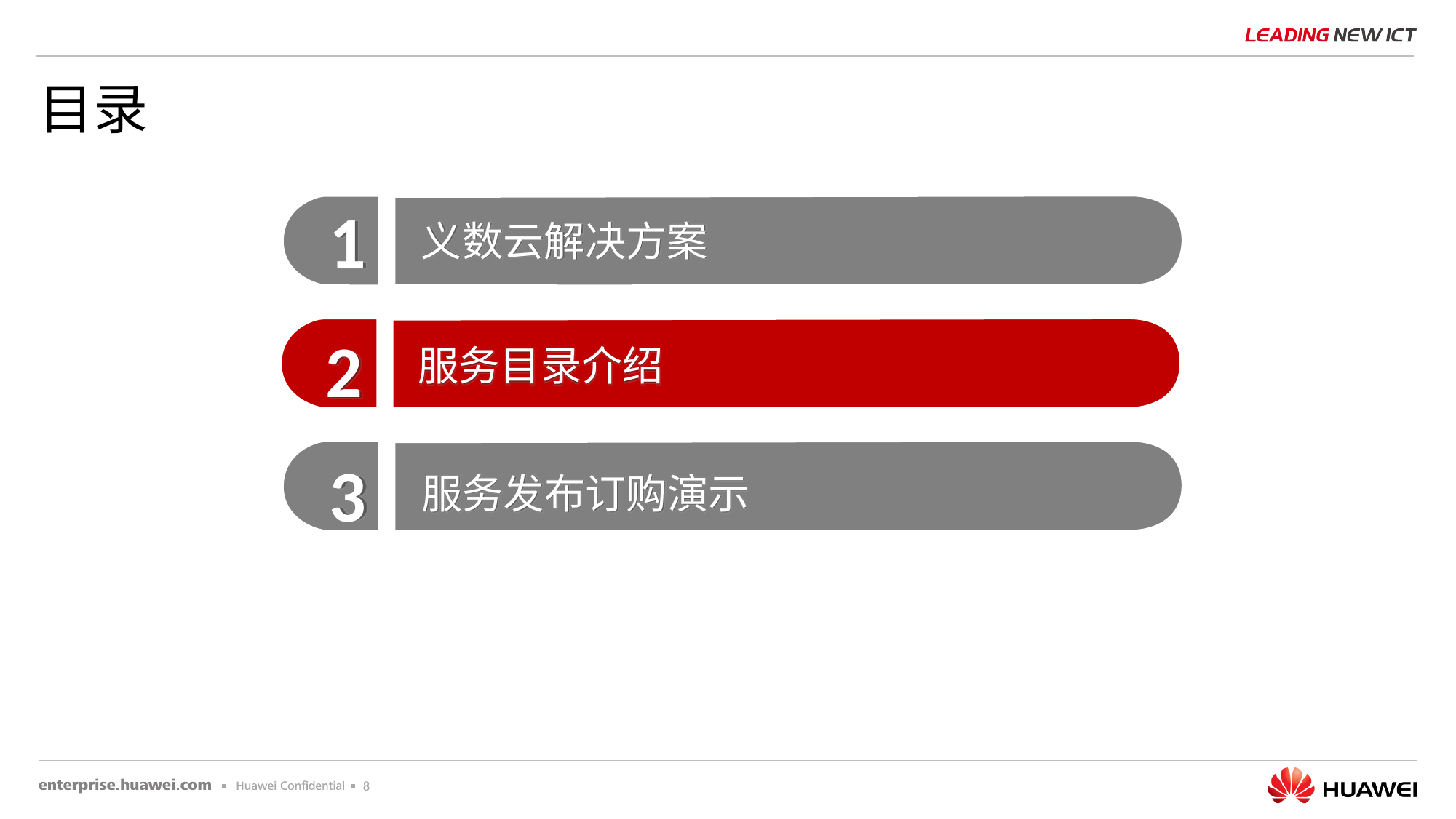

# 目录
1

义数云解决方案

2
服务目录介绍

3
服务发布订购演示